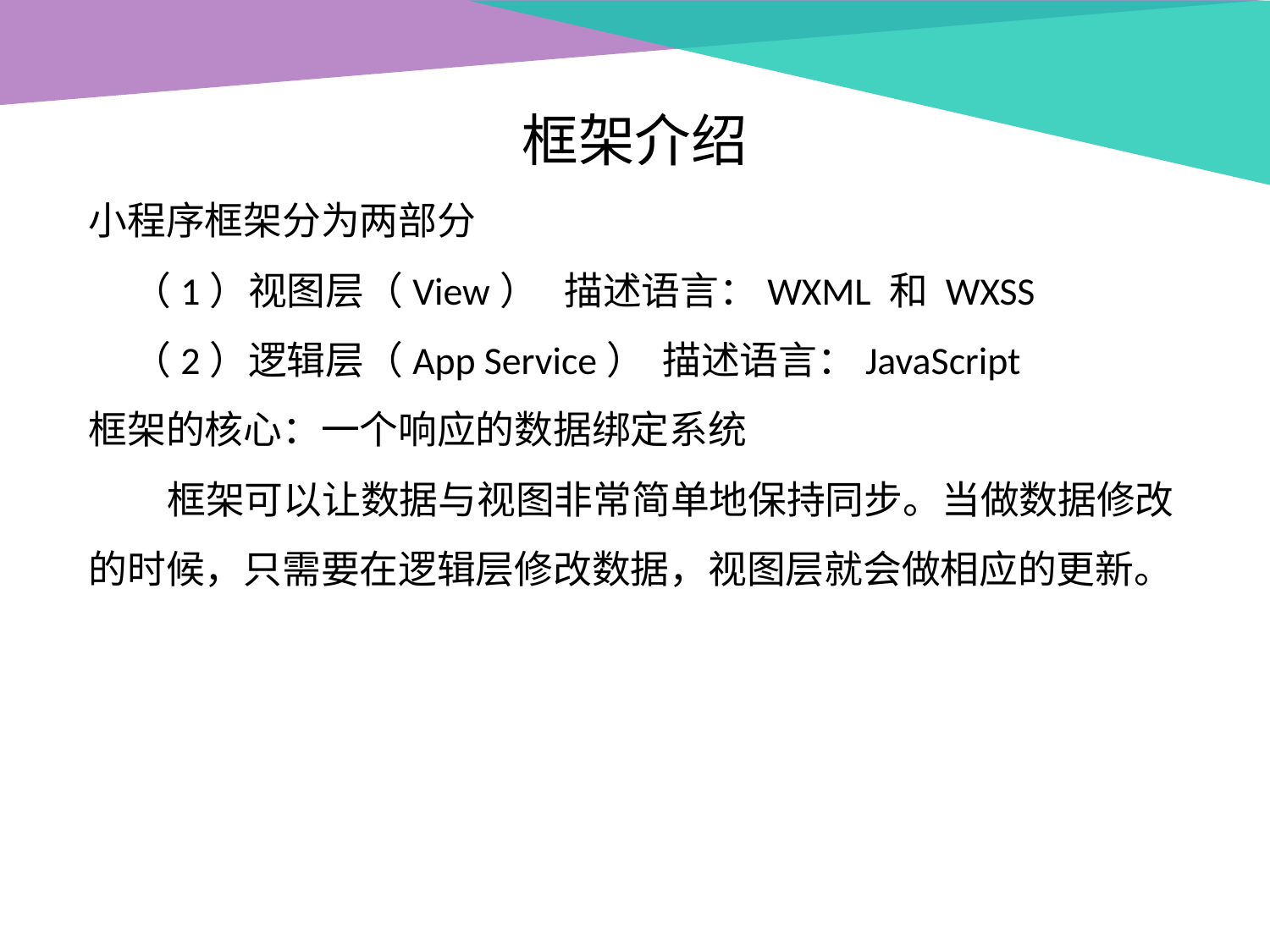

框架介绍
小程序框架分为两部分
    （1）视图层（View）   描述语言：WXML 和 WXSS
    （2）逻辑层（App Service）  描述语言：JavaScript
框架的核心：一个响应的数据绑定系统
        框架可以让数据与视图非常简单地保持同步。当做数据修改的时候，只需要在逻辑层修改数据，视图层就会做相应的更新。